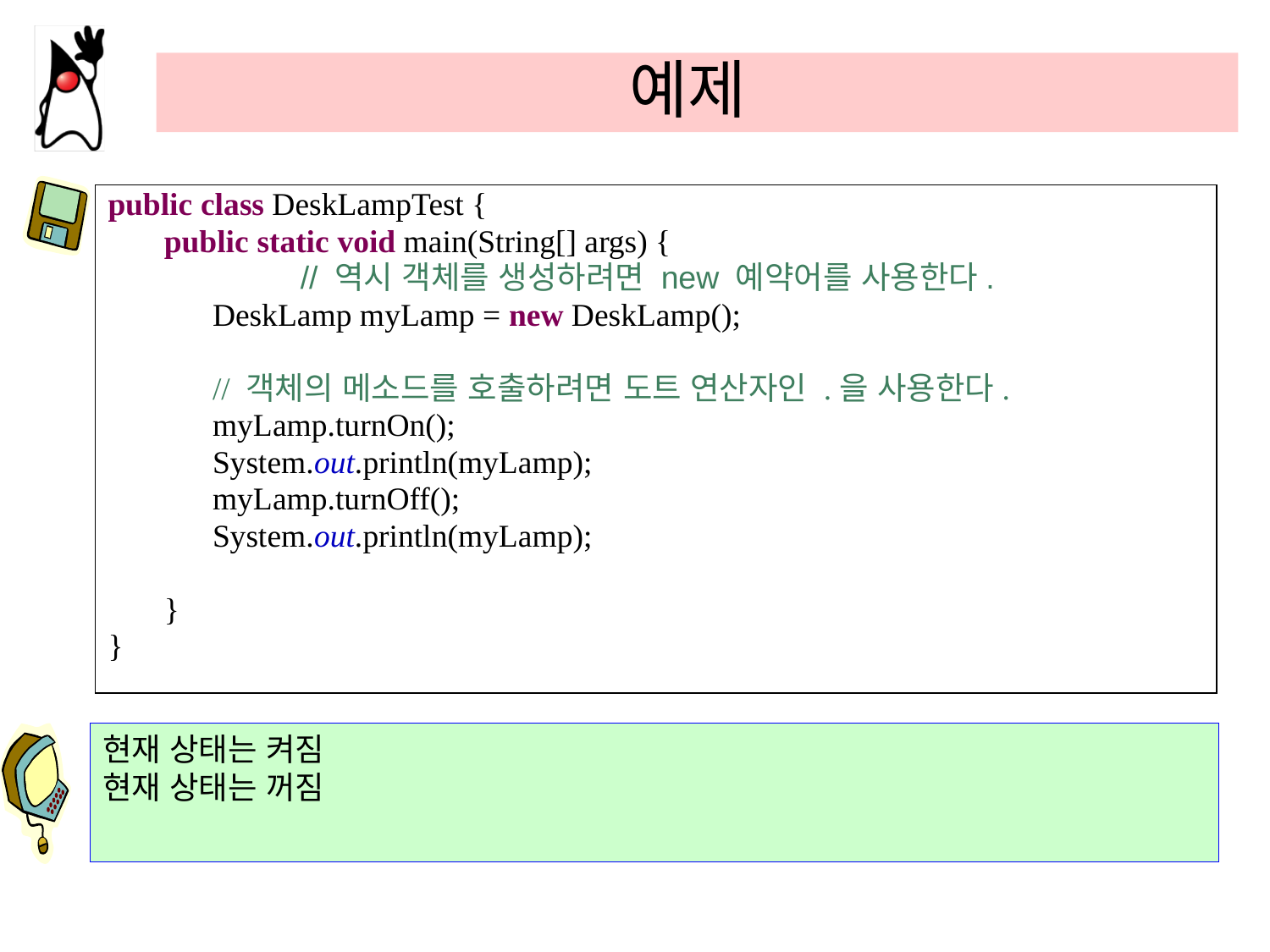

# 예제

public class DeskLampTest {
       public static void main(String[] args) {
		  // 역시 객체를 생성하려면 new 예약어를 사용한다.
             DeskLamp myLamp = new DeskLamp();

             // 객체의 메소드를 호출하려면 도트 연산자인 .을 사용한다.
             myLamp.turnOn();
             System.out.println(myLamp);
             myLamp.turnOff();
             System.out.println(myLamp);

       }
}

현재 상태는 켜짐
현재 상태는 꺼짐